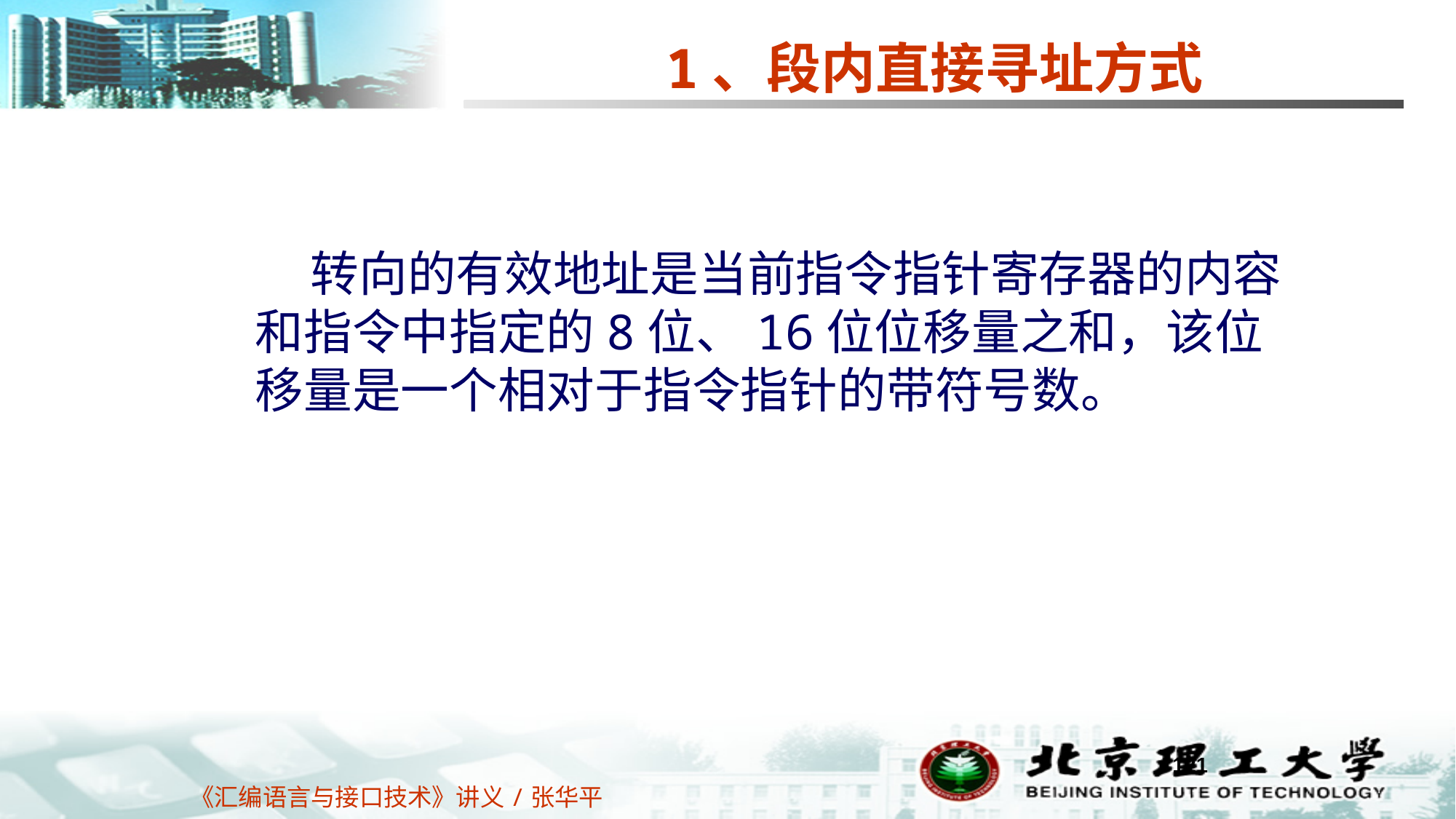

1、段内直接寻址方式
	    转向的有效地址是当前指令指针寄存器的内容和指令中指定的8位、16位位移量之和，该位移量是一个相对于指令指针的带符号数。
121